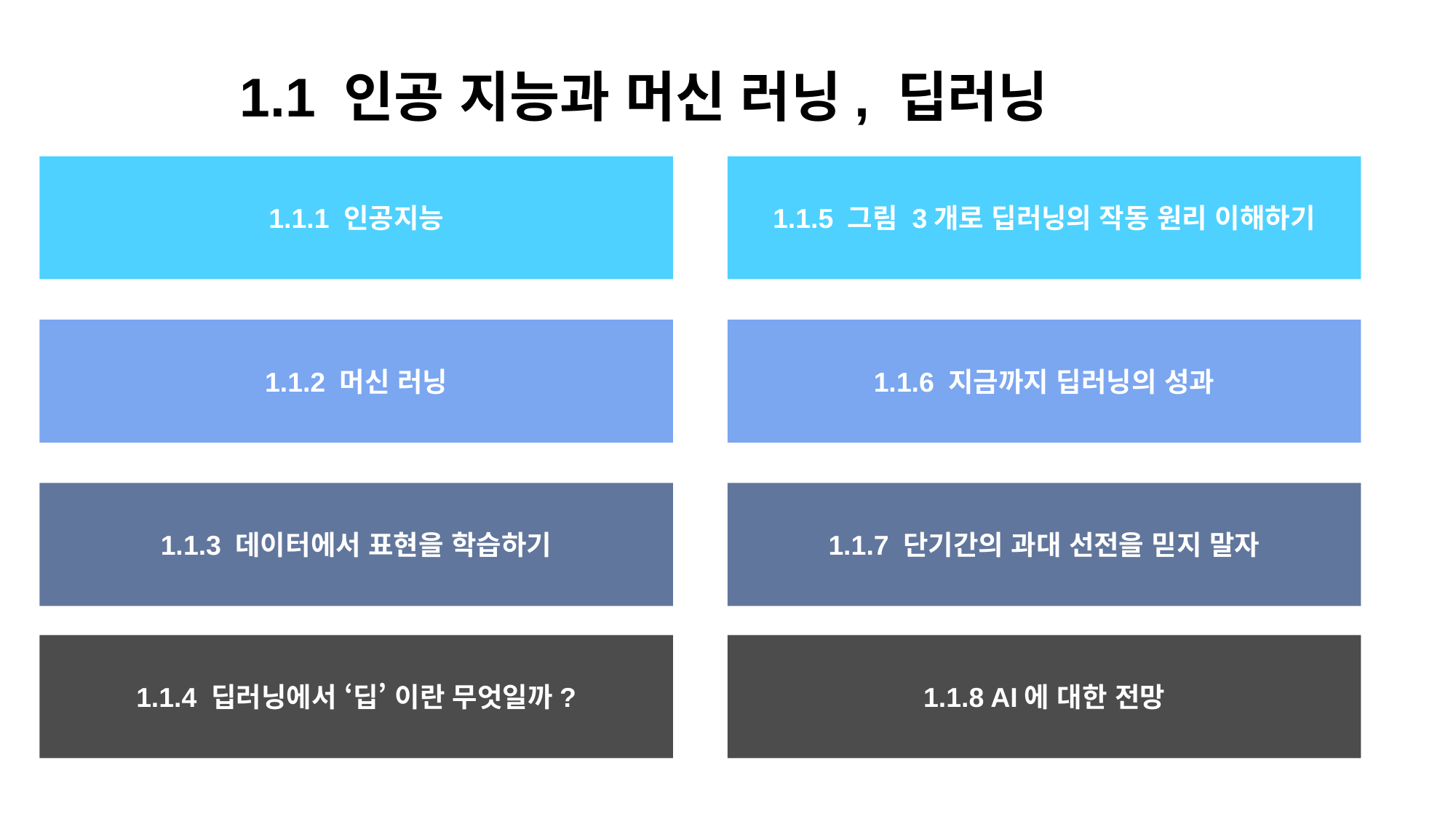

1.1 인공 지능과 머신 러닝, 딥러닝
1.1.1 인공지능
1.1.5 그림 3개로 딥러닝의 작동 원리 이해하기
1.1.2 머신 러닝
1.1.6 지금까지 딥러닝의 성과
1.1.3 데이터에서 표현을 학습하기
1.1.7 단기간의 과대 선전을 믿지 말자
1.1.4 딥러닝에서 ‘딥’ 이란 무엇일까?
1.1.8 AI에 대한 전망